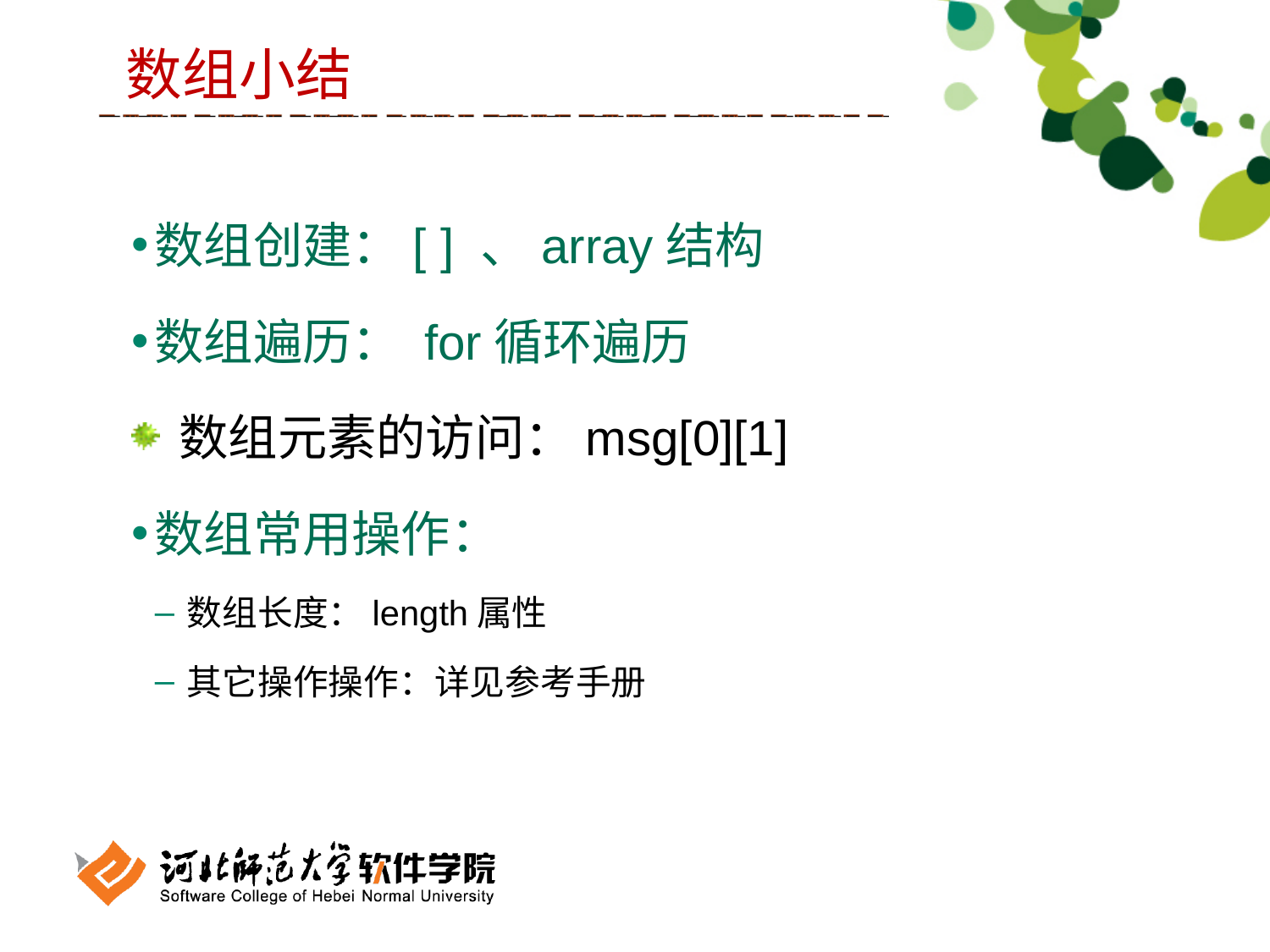

数组小结
数组创建：[ ] 、array结构
数组遍历： for循环遍历
数组元素的访问：msg[0][1]
数组常用操作：
数组长度：length属性
其它操作操作：详见参考手册